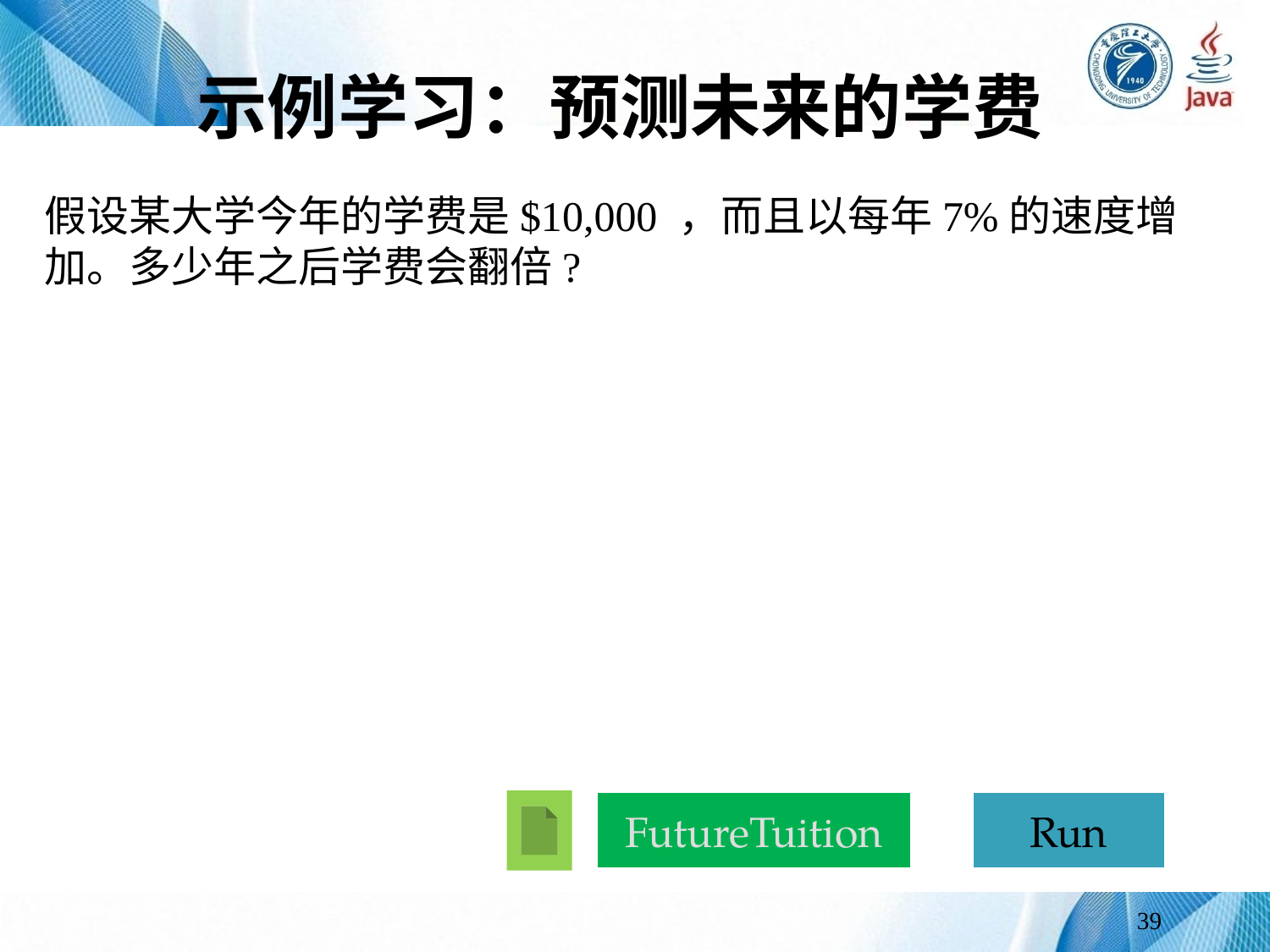

# 示例学习：预测未来的学费
假设某大学今年的学费是$10,000 ，而且以每年7%的速度增加。多少年之后学费会翻倍?

FutureTuition
Run
39